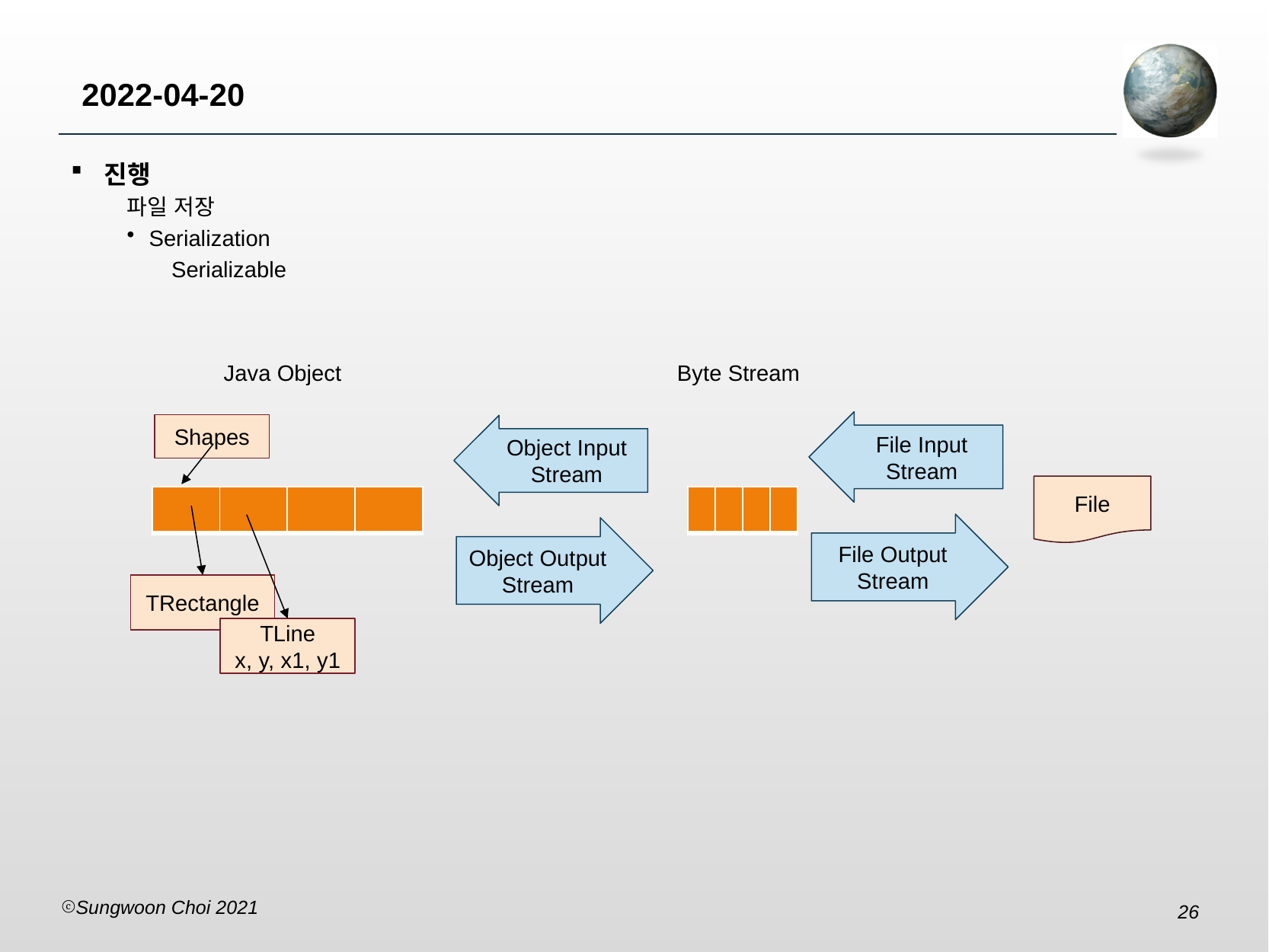

# 2022-04-20
진행
파일 저장
Serialization
Serializable
Java Object
Byte Stream
File Input Stream
Shapes
Object Input Stream
File
|  |  |  |  |
| --- | --- | --- | --- |
|  |  |  |  |
| --- | --- | --- | --- |
File Output Stream
Object Output Stream
TRectangle
TLine
x, y, x1, y1
Sungwoon Choi 2021
26